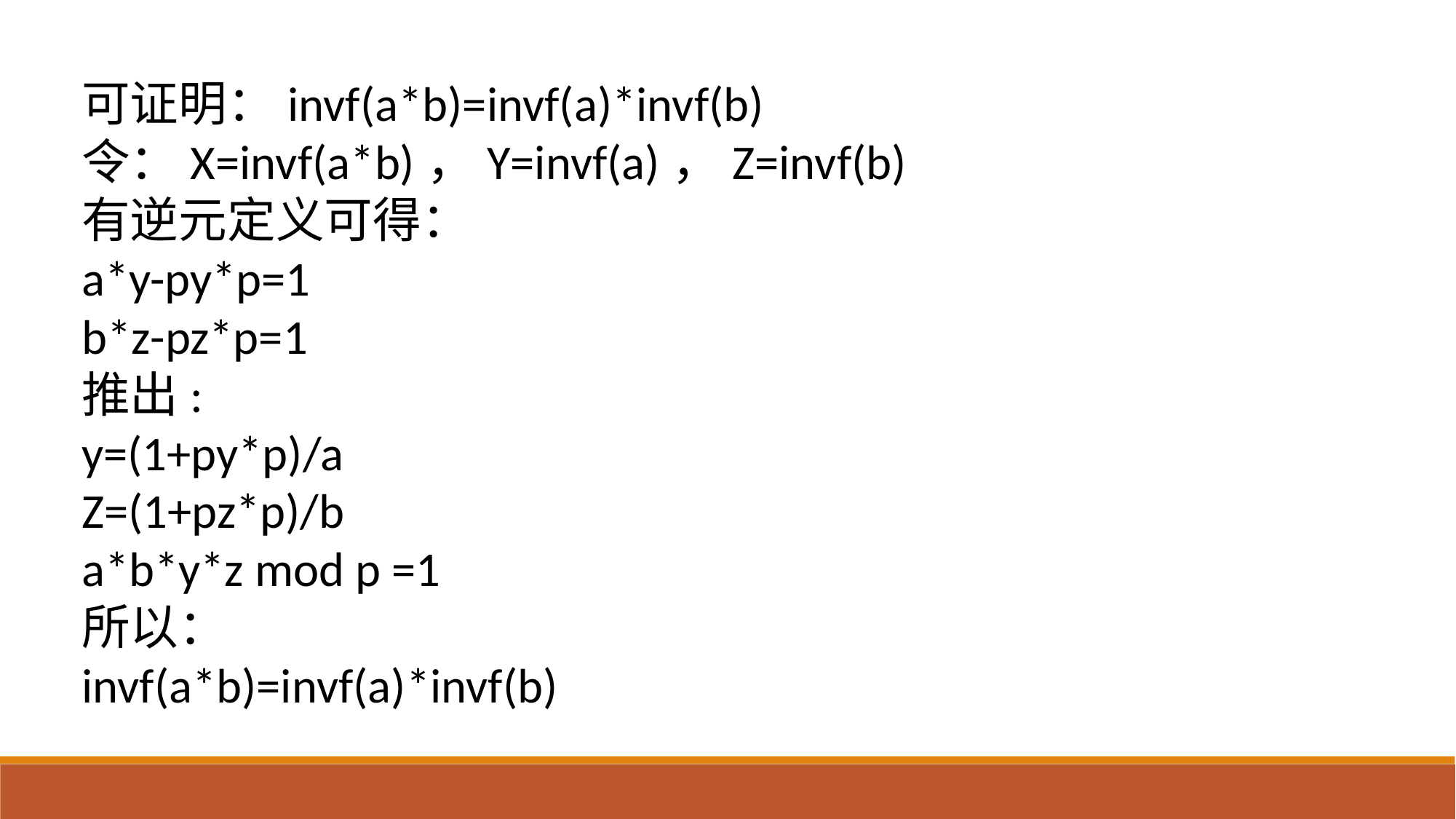

可证明：invf(a*b)=invf(a)*invf(b)
令：X=invf(a*b)，Y=invf(a)，Z=invf(b)
有逆元定义可得：
a*y-py*p=1
b*z-pz*p=1
推出:
y=(1+py*p)/a
Z=(1+pz*p)/b
a*b*y*z mod p =1
所以：
invf(a*b)=invf(a)*invf(b)